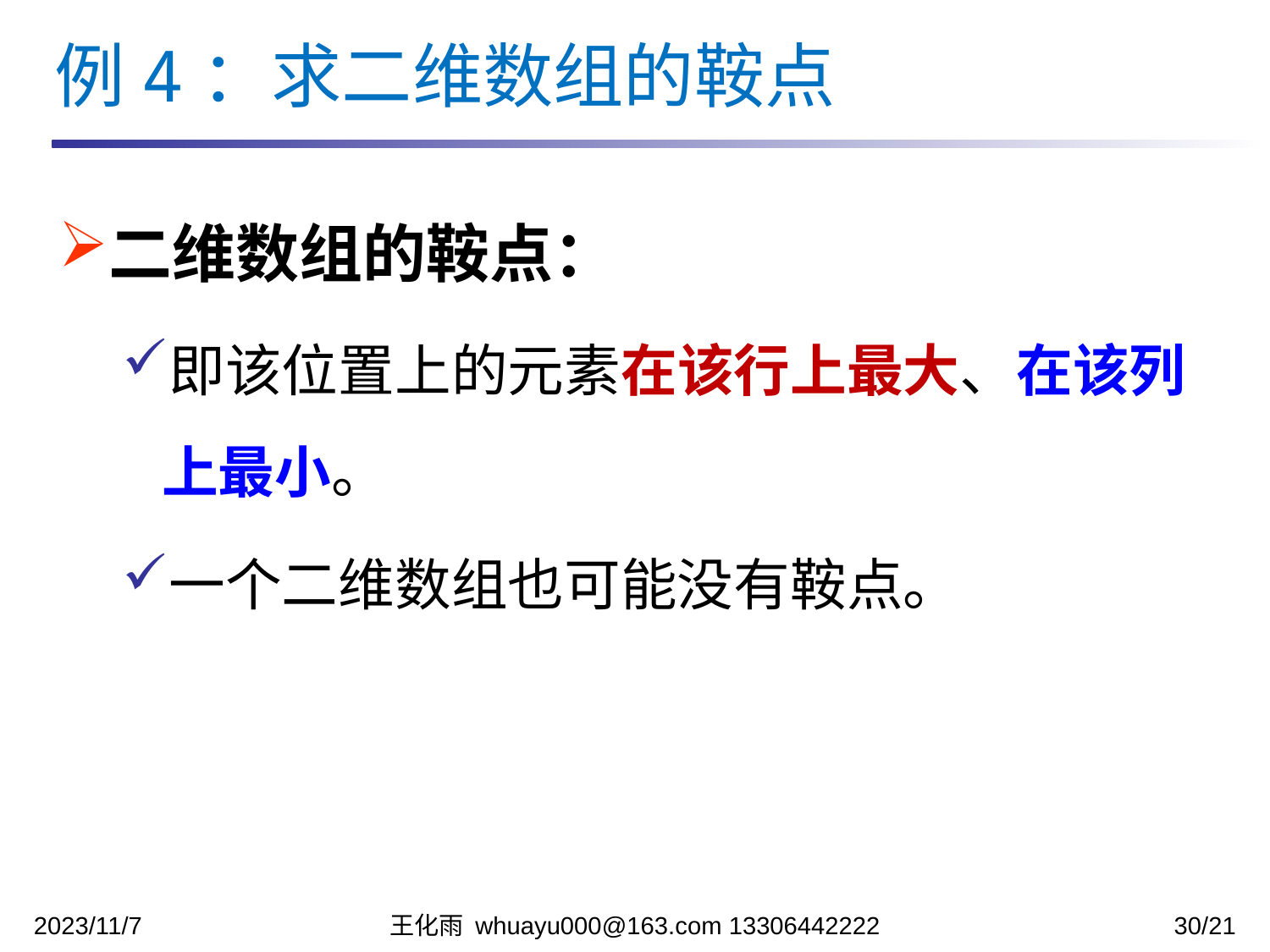

例4：求二维数组的鞍点
二维数组的鞍点：
即该位置上的元素在该行上最大、在该列上最小。
一个二维数组也可能没有鞍点。
2023/11/7
王化雨 whuayu000@163.com 13306442222
30/21